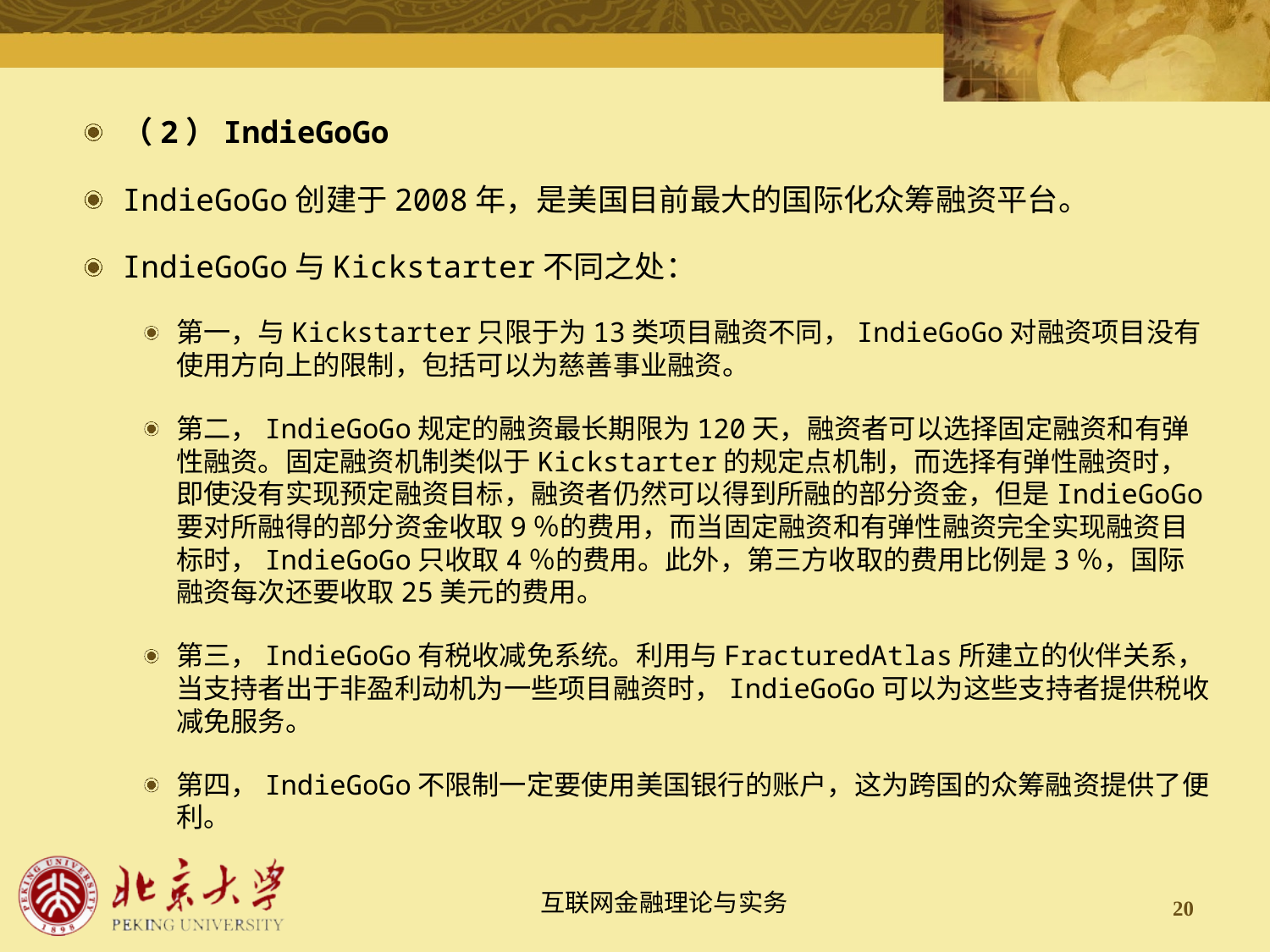

（2）IndieGoGo
IndieGoGo创建于2008年，是美国目前最大的国际化众筹融资平台。
IndieGoGo与Kickstarter不同之处：
第一，与Kickstarter只限于为13类项目融资不同，IndieGoGo对融资项目没有使用方向上的限制，包括可以为慈善事业融资。
第二，IndieGoGo规定的融资最长期限为120天，融资者可以选择固定融资和有弹性融资。固定融资机制类似于Kickstarter的规定点机制，而选择有弹性融资时，即使没有实现预定融资目标，融资者仍然可以得到所融的部分资金，但是IndieGoGo要对所融得的部分资金收取9％的费用，而当固定融资和有弹性融资完全实现融资目标时，IndieGoGo只收取4％的费用。此外，第三方收取的费用比例是3％，国际融资每次还要收取25美元的费用。
第三，IndieGoGo有税收减免系统。利用与FracturedAtlas所建立的伙伴关系，当支持者出于非盈利动机为一些项目融资时，IndieGoGo可以为这些支持者提供税收减免服务。
第四，IndieGoGo不限制一定要使用美国银行的账户，这为跨国的众筹融资提供了便利。
20